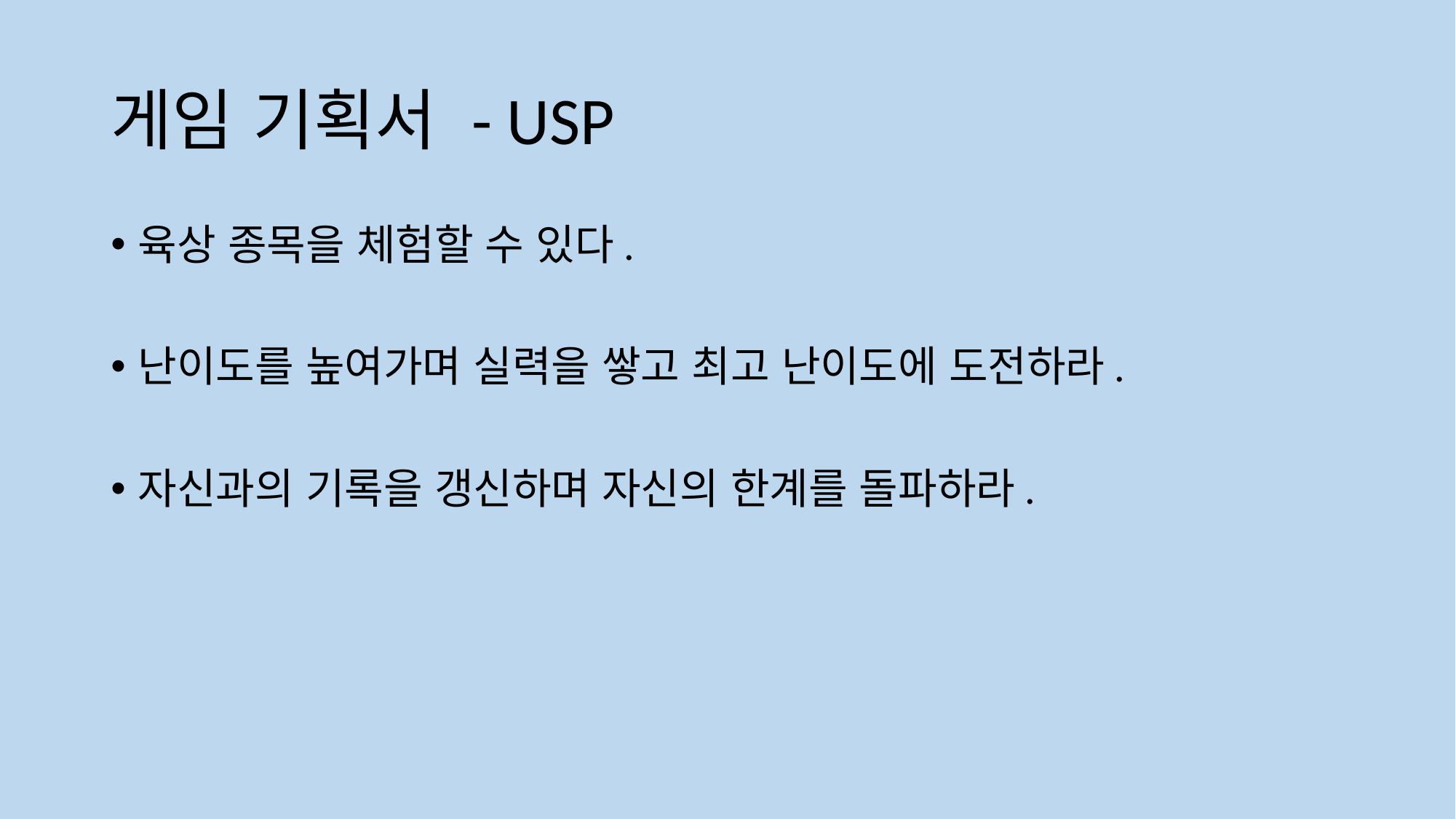

# 게임 기획서 - USP
육상 종목을 체험할 수 있다.

난이도를 높여가며 실력을 쌓고 최고 난이도에 도전하라.

자신과의 기록을 갱신하며 자신의 한계를 돌파하라.